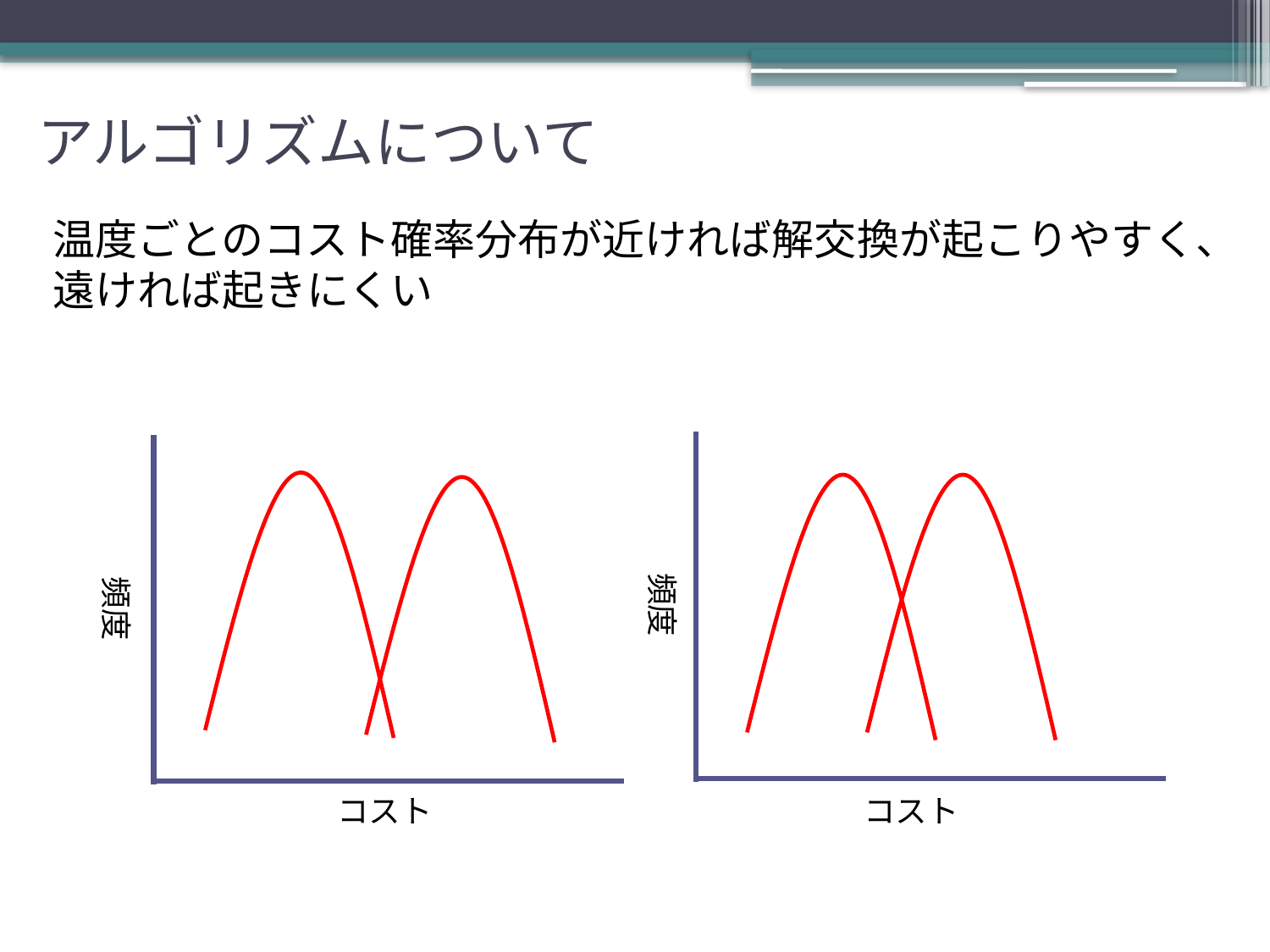

# アルゴリズムについて
温度ごとのコスト確率分布が近ければ解交換が起こりやすく、遠ければ起きにくい

コスト
頻度

頻度
コスト